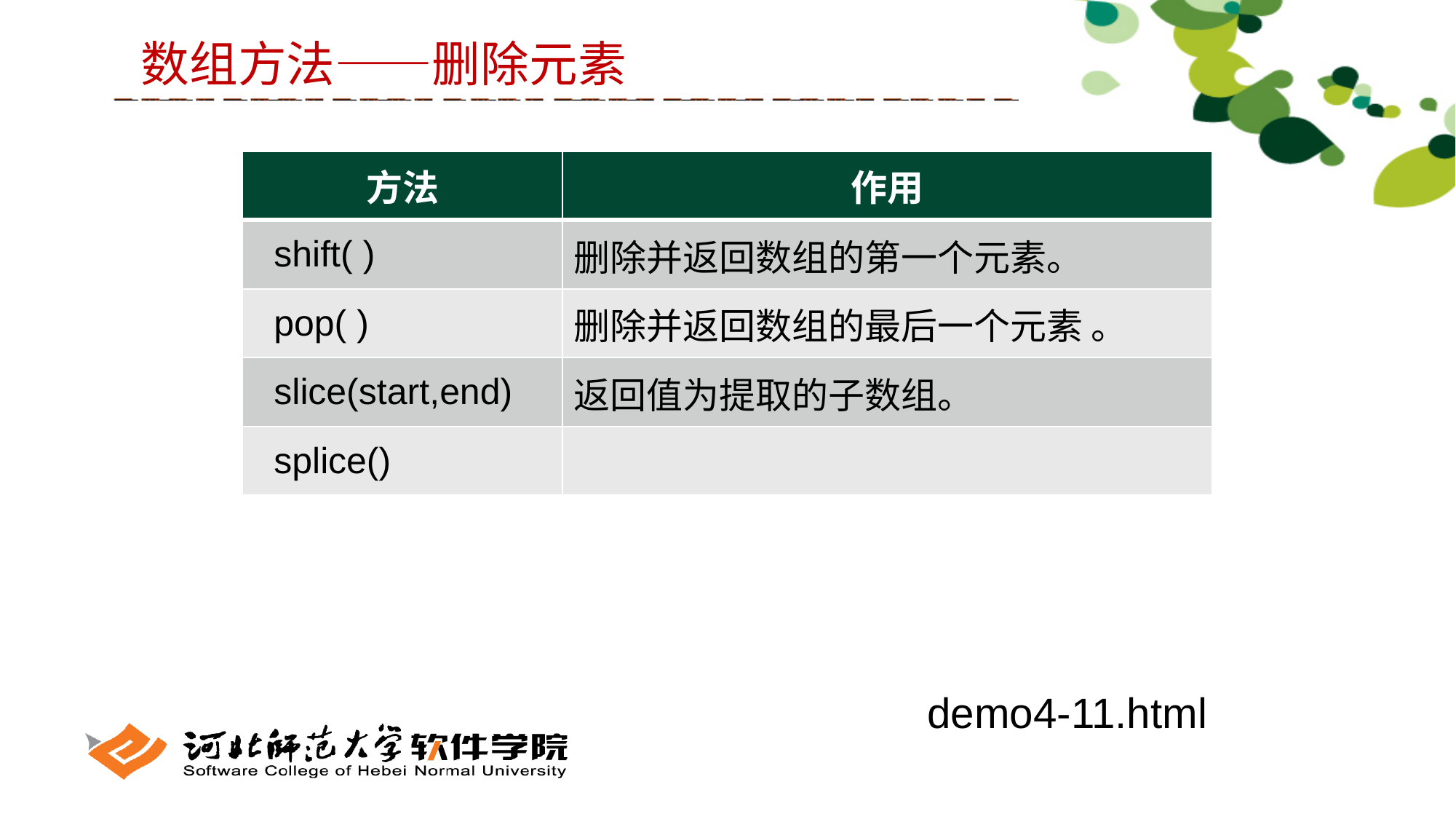

数组方法——删除元素

| 方法 | 作用 |
| --- | --- |
| shift( ) | 删除并返回数组的第一个元素。 |
| pop( ) | 删除并返回数组的最后一个元素 。 |
| slice(start,end) | 返回值为提取的子数组。 |
| splice() |  |
demo4-11.html